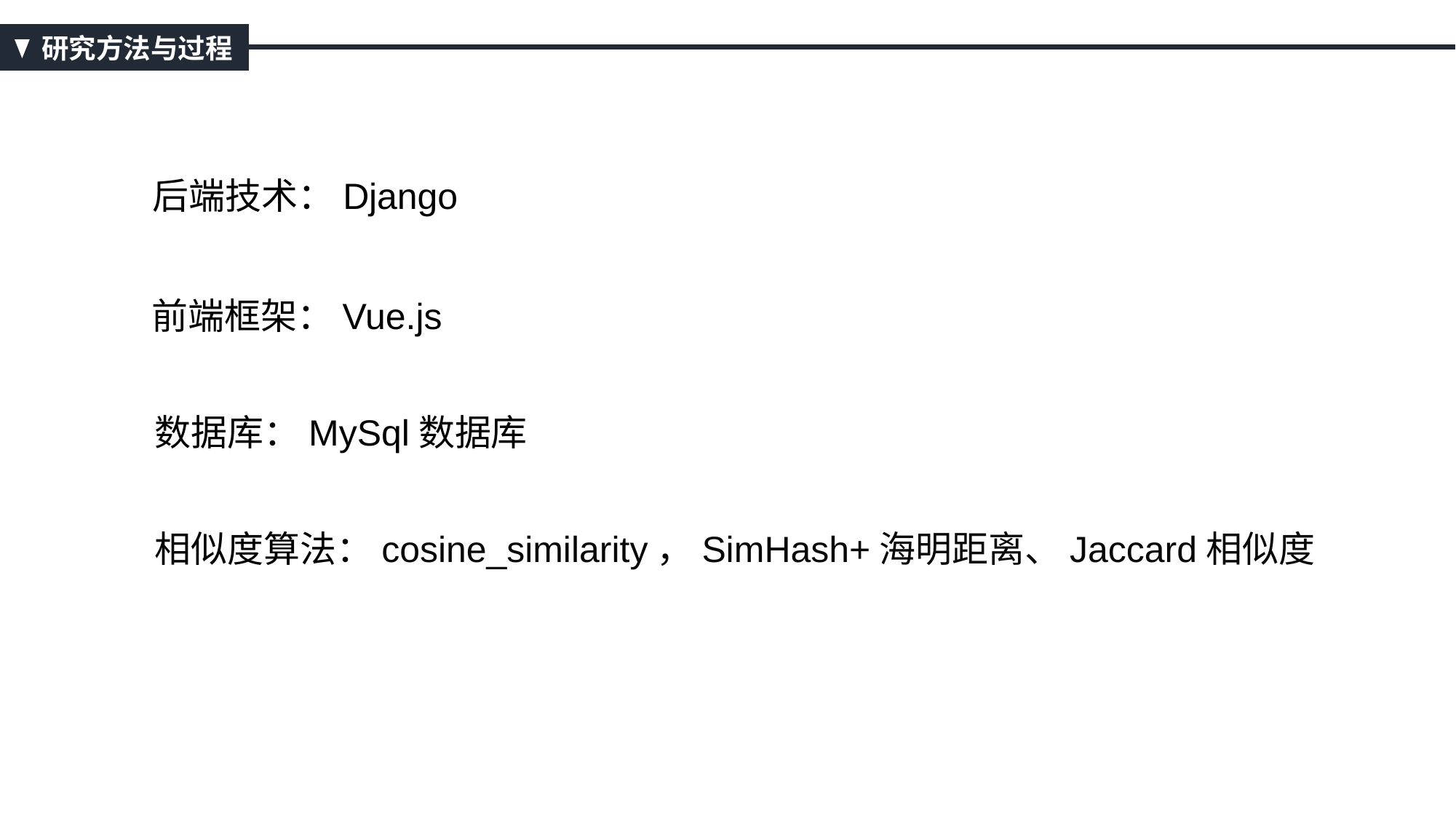

研究方法与过程

后端技术：Django

前端框架：Vue.js
数据库：MySql数据库
相似度算法：cosine_similarity，SimHash+海明距离、Jaccard相似度